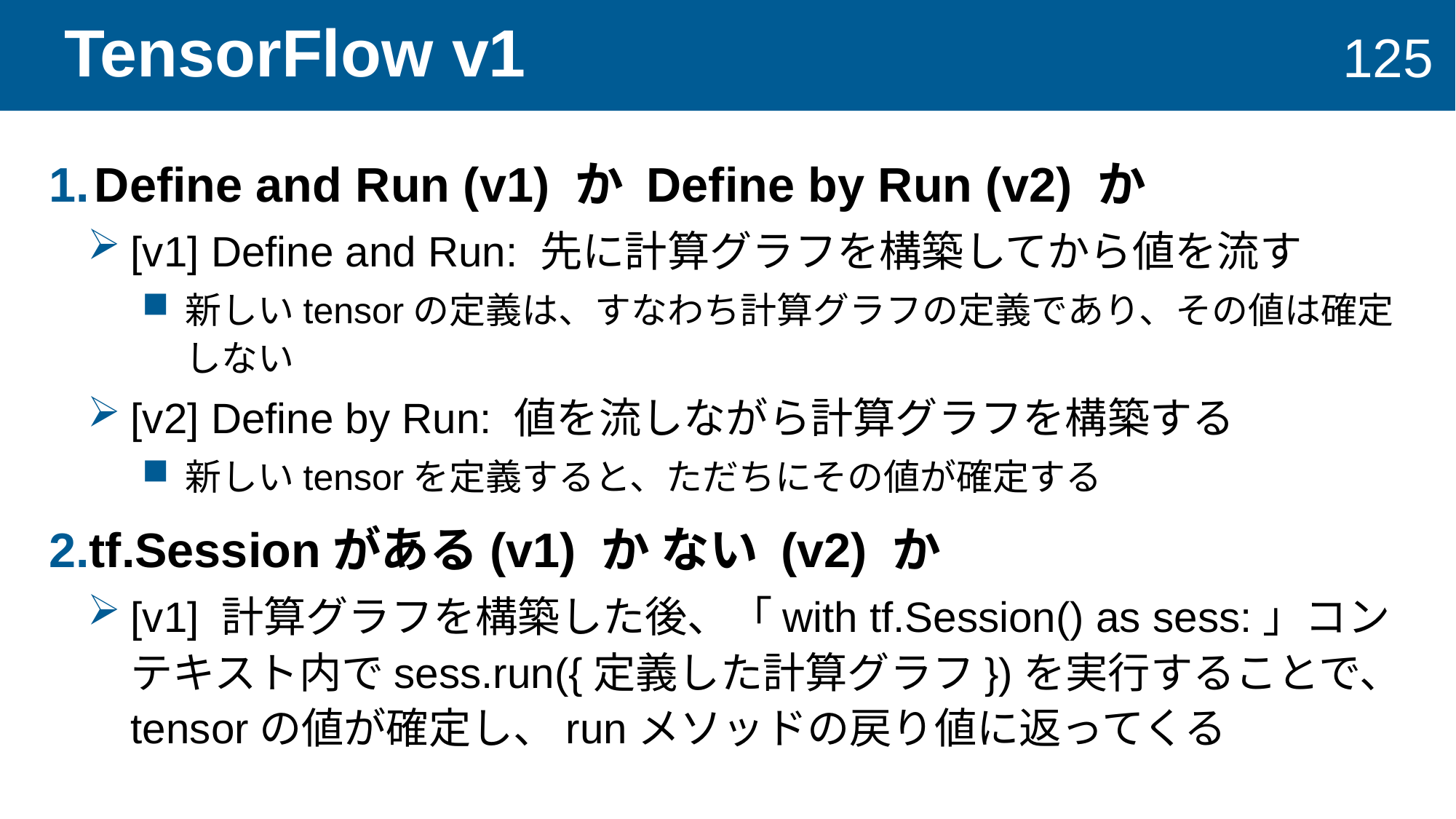

# TensorFlow v1
125
Define and Run (v1) か Define by Run (v2) か
[v1] Define and Run: 先に計算グラフを構築してから値を流す
新しいtensorの定義は、すなわち計算グラフの定義であり、その値は確定しない
[v2] Define by Run: 値を流しながら計算グラフを構築する
新しいtensorを定義すると、ただちにその値が確定する
tf.Sessionがある(v1) か ない (v2) か
[v1] 計算グラフを構築した後、「with tf.Session() as sess:」コンテキスト内でsess.run({定義した計算グラフ})を実行することで、tensorの値が確定し、runメソッドの戻り値に返ってくる